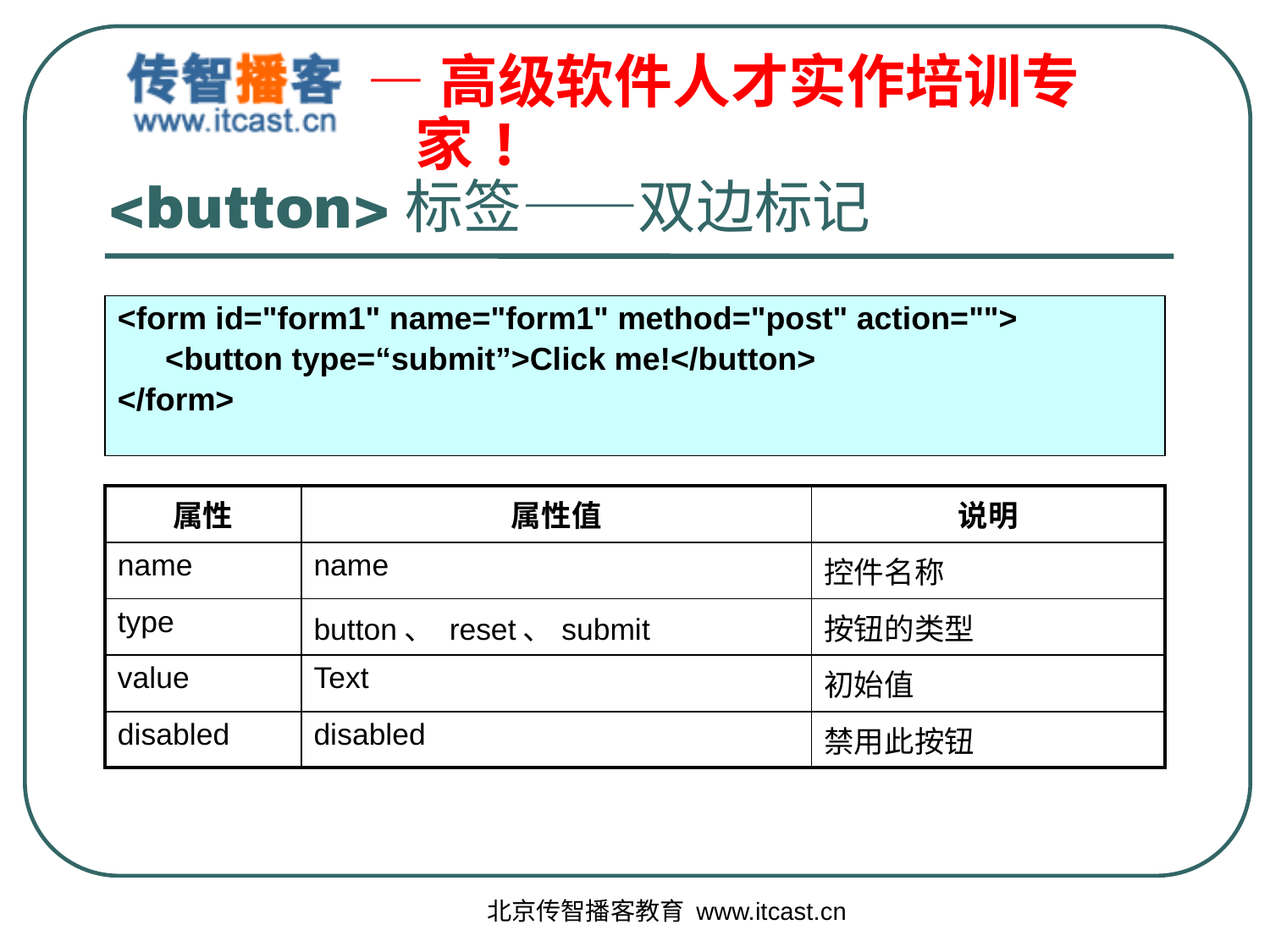

# <button>标签——双边标记
<form id="form1" name="form1" method="post" action="">
	<button type=“submit”>Click me!</button>
</form>
| 属性 | 属性值 | 说明 |
| --- | --- | --- |
| name | name | 控件名称 |
| type | button、 reset、submit | 按钮的类型 |
| value | Text | 初始值 |
| disabled | disabled | 禁用此按钮 |